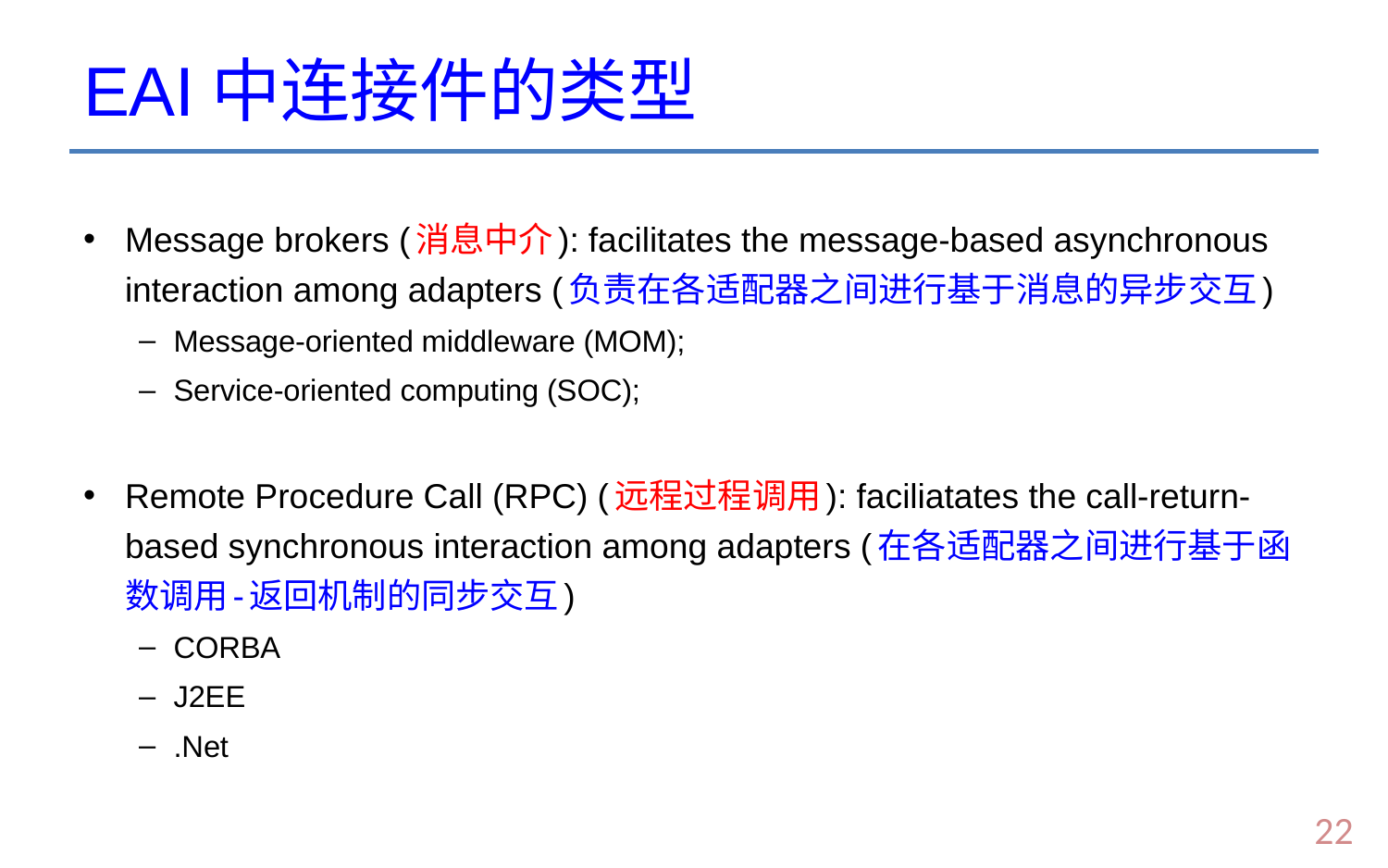

# EAI中连接件的类型
Message brokers (消息中介): facilitates the message-based asynchronous interaction among adapters (负责在各适配器之间进行基于消息的异步交互)
Message-oriented middleware (MOM);
Service-oriented computing (SOC);

Remote Procedure Call (RPC) (远程过程调用): faciliatates the call-return-based synchronous interaction among adapters (在各适配器之间进行基于函数调用-返回机制的同步交互)
CORBA
J2EE
.Net

22